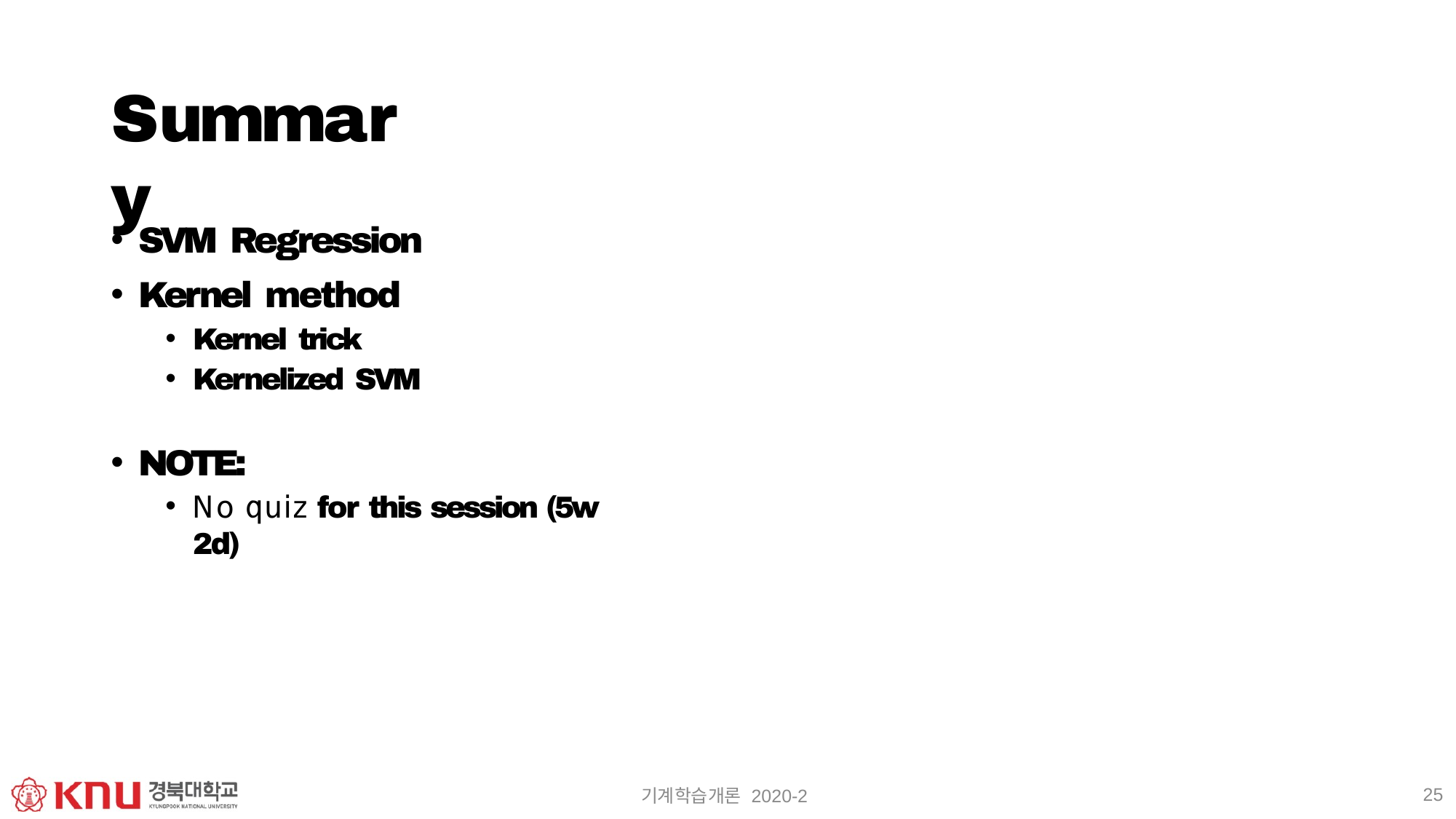

# Summary
SVM Regression
Kernel method
Kernel trick
Kernelized SVM

NOTE:
No quiz for this session (5w 2d)
25
기계학습개론 2020-2